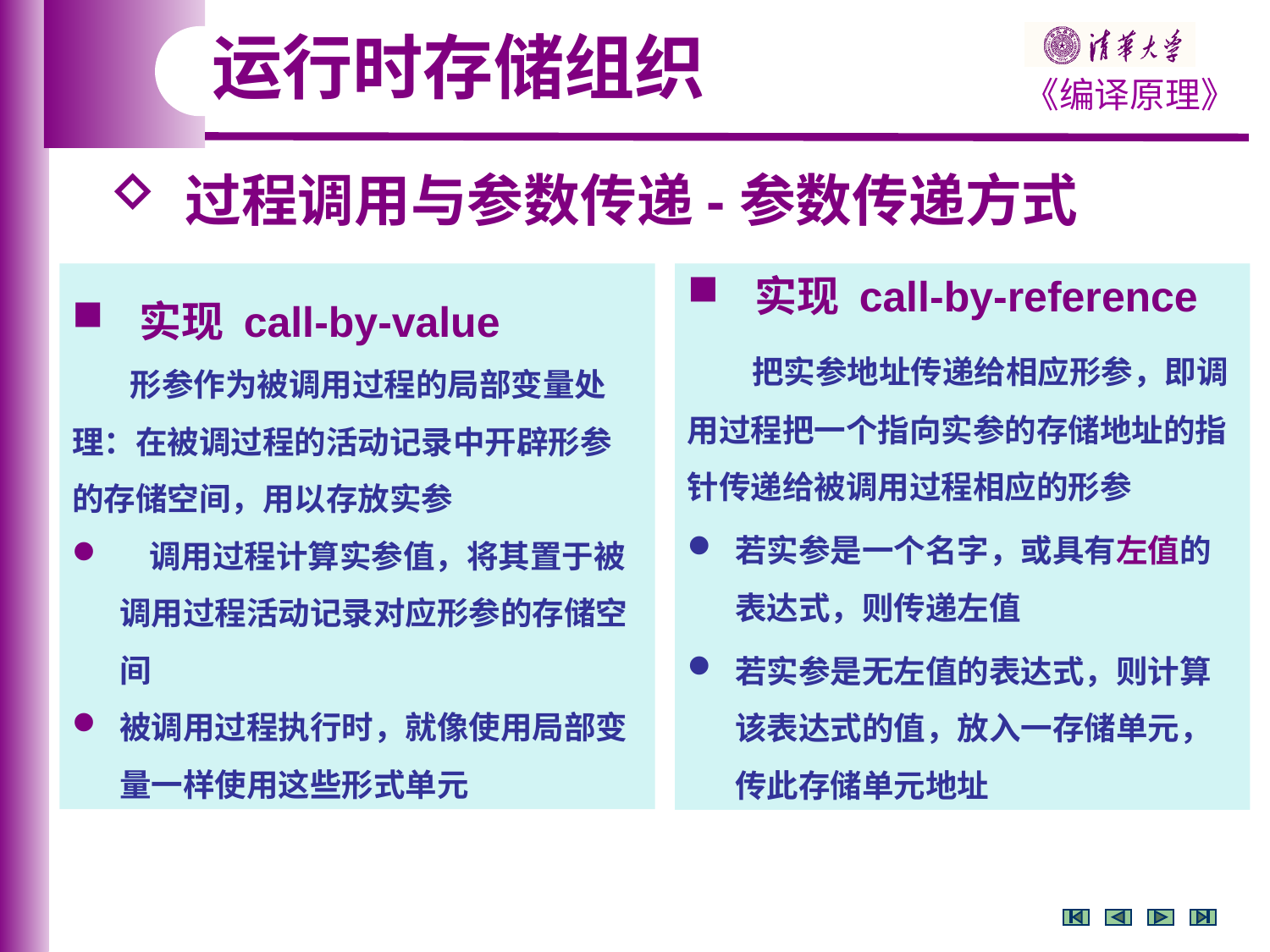

运行时存储组织
 过程调用与参数传递-参数传递方式
 实现 call-by-value
       形参作为被调用过程的局部变量处理：在被调过程的活动记录中开辟形参的存储空间，用以存放实参
   调用过程计算实参值，将其置于被调用过程活动记录对应形参的存储空间
被调用过程执行时，就像使用局部变量一样使用这些形式单元
 实现 call-by-reference
       把实参地址传递给相应形参，即调用过程把一个指向实参的存储地址的指针传递给被调用过程相应的形参
若实参是一个名字，或具有左值的表达式，则传递左值
若实参是无左值的表达式，则计算该表达式的值，放入一存储单元，传此存储单元地址